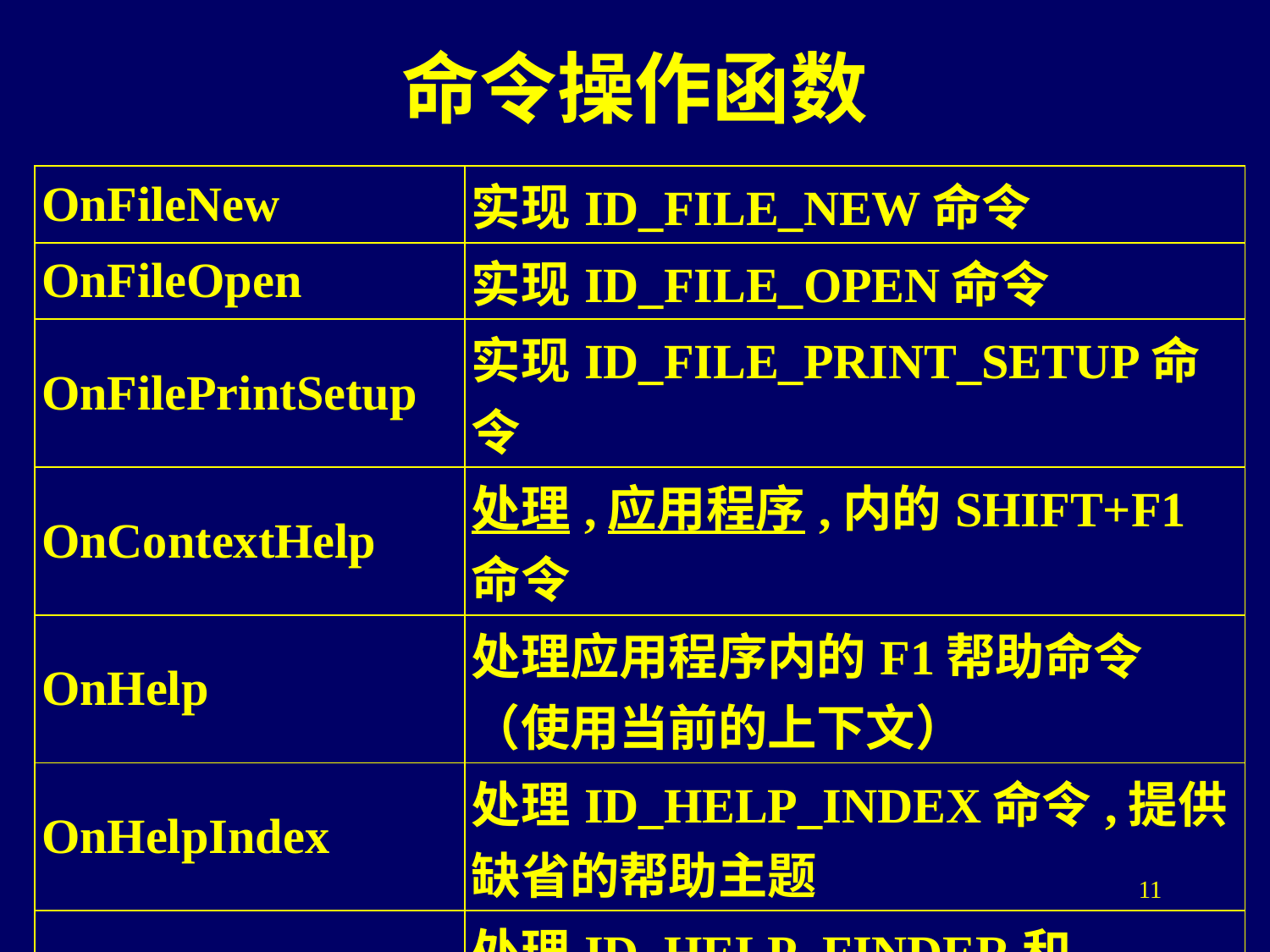

# 命令操作函数
| OnFileNew | 实现ID\_FILE\_NEW命令 |
| --- | --- |
| OnFileOpen | 实现ID\_FILE\_OPEN命令 |
| OnFilePrintSetup | 实现ID\_FILE\_PRINT\_SETUP命令 |
| OnContextHelp | 处理,应用程序,内的SHIFT+F1命令 |
| OnHelp | 处理应用程序内的F1帮助命令（使用当前的上下文） |
| OnHelpIndex | 处理ID\_HELP\_INDEX命令,提供缺省的帮助主题 |
| OnHelpFinder | 处理ID\_HELP\_FINDER和ID\_DEFAULT\_HELP命令 |
| OnHelpUsing | 处理ID\_HELP\_USING命令 |
11